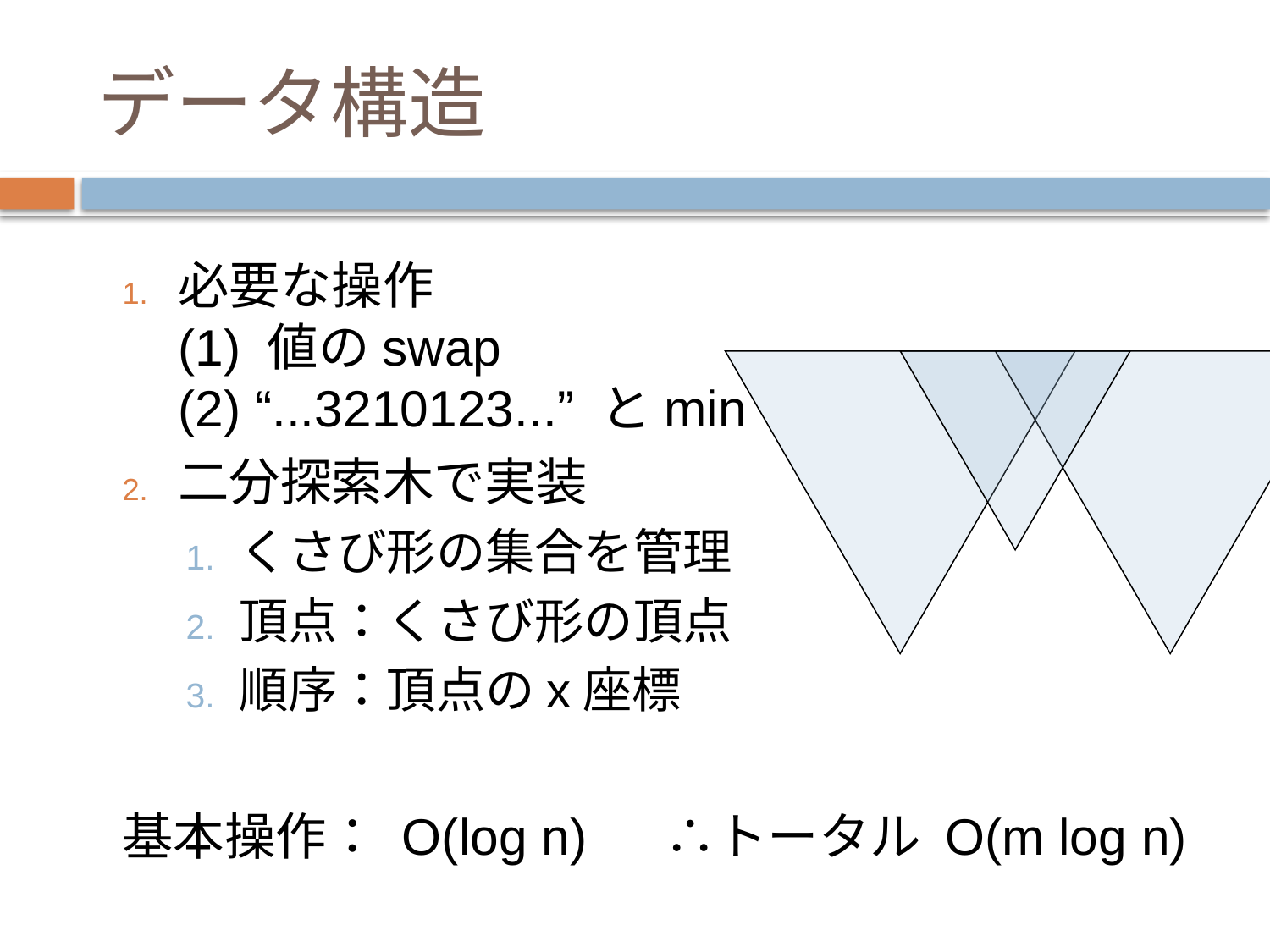

データ構造
必要な操作
(1) 値のswap
(2) “...3210123...” とmin
二分探索木で実装
くさび形の集合を管理
頂点：くさび形の頂点
順序：頂点のx座標

基本操作： O(log n) 　∴トータル O(m log n)